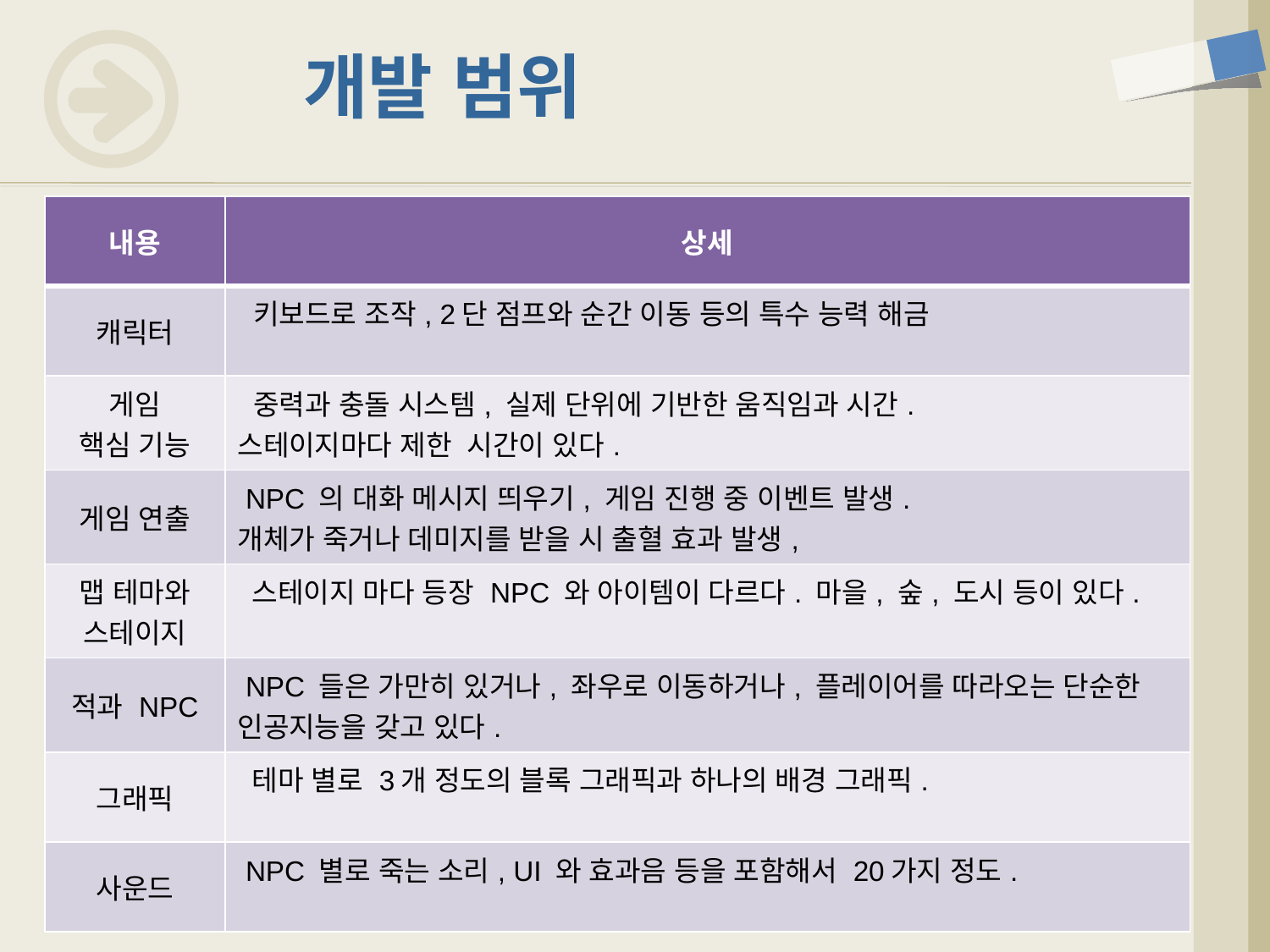

# 개발 범위
| 내용 | 상세 |
| --- | --- |
| 캐릭터 | 키보드로 조작, 2단 점프와 순간 이동 등의 특수 능력 해금 |
| 게임 핵심 기능 | 중력과 충돌 시스템, 실제 단위에 기반한 움직임과 시간. 스테이지마다 제한 시간이 있다. |
| 게임 연출 | NPC 의 대화 메시지 띄우기, 게임 진행 중 이벤트 발생. 개체가 죽거나 데미지를 받을 시 출혈 효과 발생, |
| 맵 테마와 스테이지 | 스테이지 마다 등장 NPC 와 아이템이 다르다. 마을, 숲, 도시 등이 있다. |
| 적과 NPC | NPC 들은 가만히 있거나, 좌우로 이동하거나, 플레이어를 따라오는 단순한 인공지능을 갖고 있다. |
| 그래픽 | 테마 별로 3개 정도의 블록 그래픽과 하나의 배경 그래픽. |
| 사운드 | NPC 별로 죽는 소리, UI 와 효과음 등을 포함해서 20가지 정도. |
3